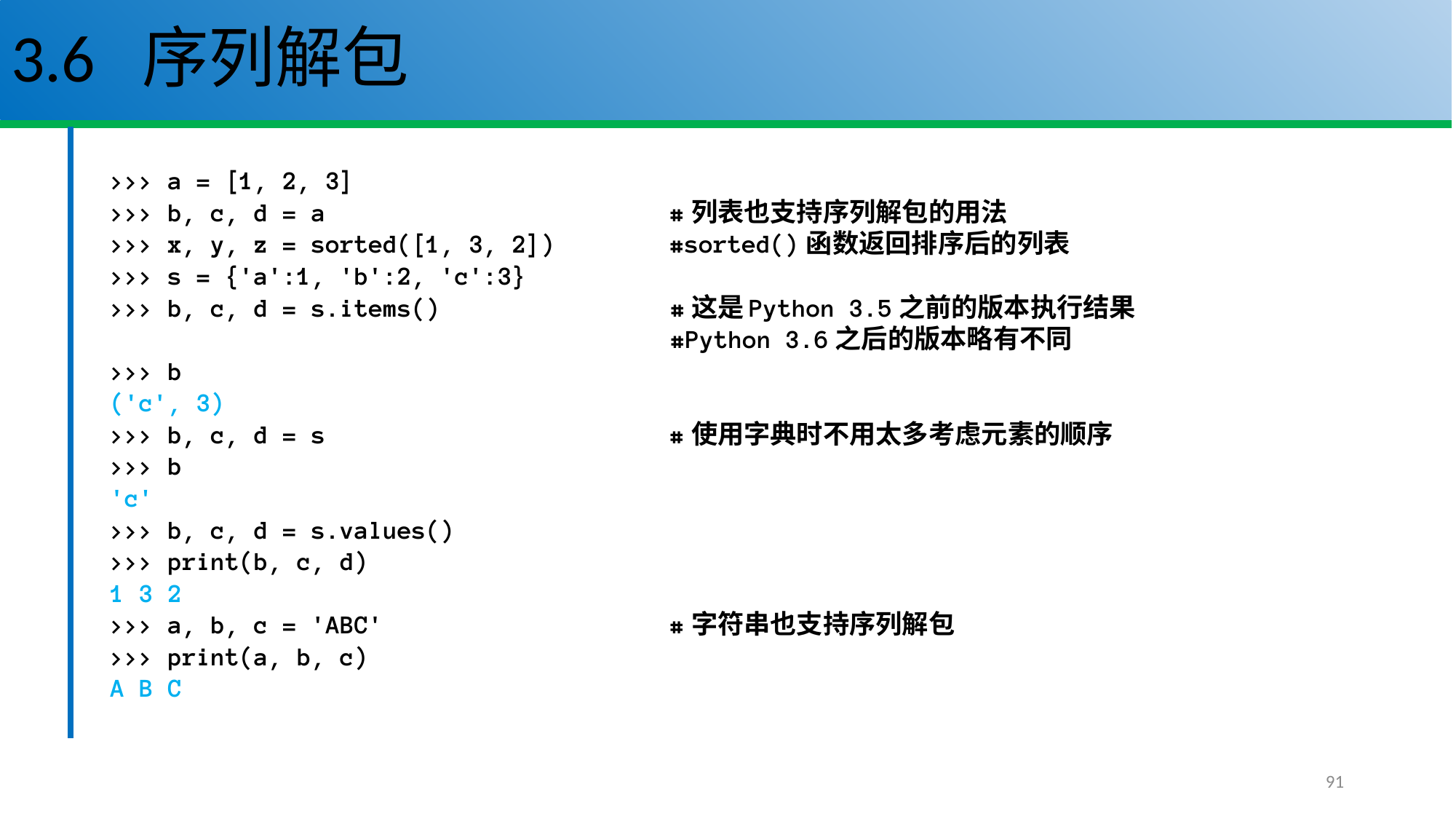

# 3.6  序列解包
>>> a = [1, 2, 3]
>>> b, c, d = a                        #列表也支持序列解包的用法
>>> x, y, z = sorted([1, 3, 2])        #sorted()函数返回排序后的列表
>>> s = {'a':1, 'b':2, 'c':3}
>>> b, c, d = s.items()                #这是Python 3.5之前的版本执行结果
                                       #Python 3.6之后的版本略有不同
>>> b
('c', 3)
>>> b, c, d = s                        #使用字典时不用太多考虑元素的顺序
>>> b
'c'
>>> b, c, d = s.values()
>>> print(b, c, d)
1 3 2
>>> a, b, c = 'ABC'                    #字符串也支持序列解包
>>> print(a, b, c)
A B C
91